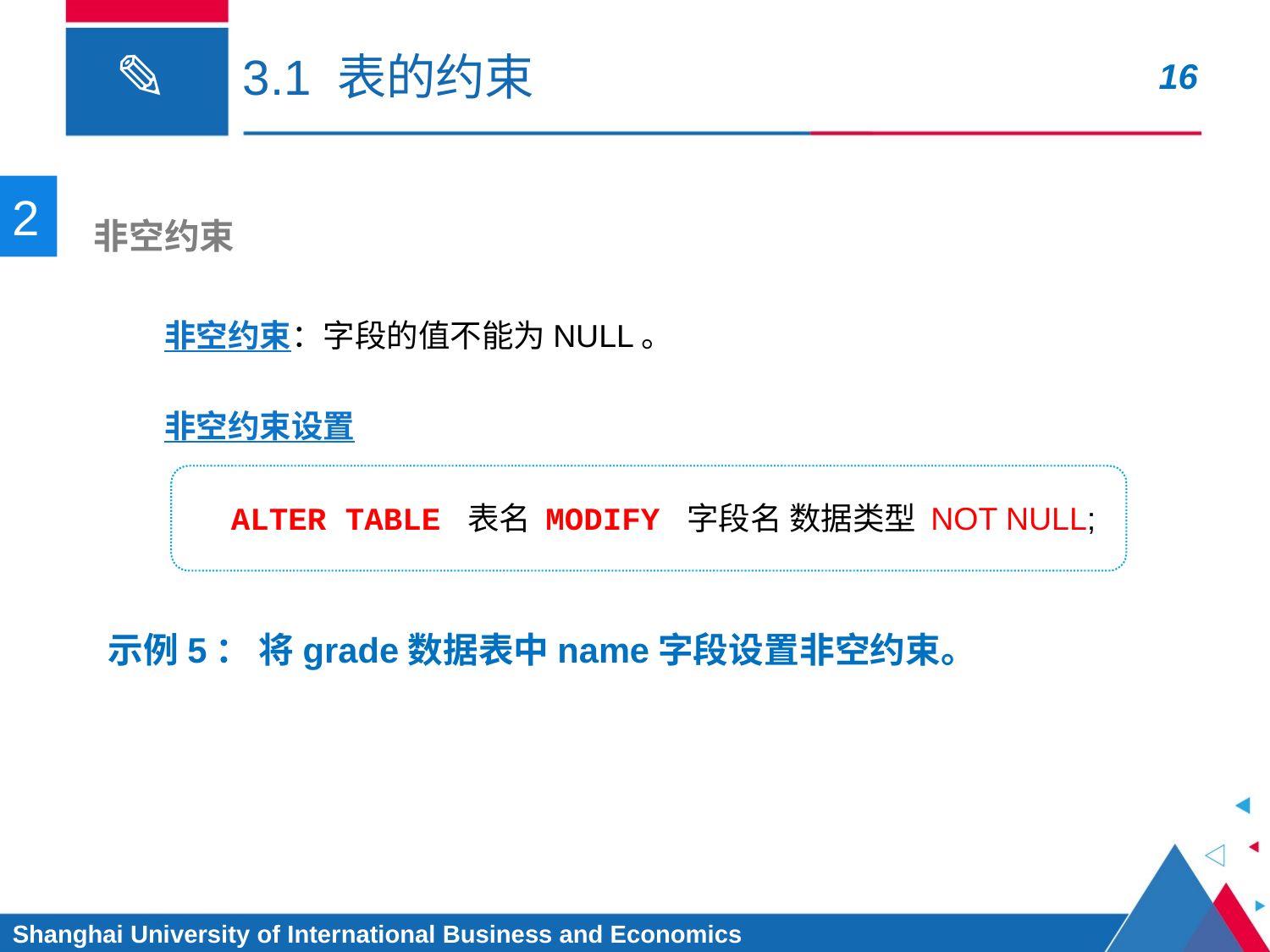

# 3.1 表的约束

2
  非空约束
非空约束：字段的值不能为NULL。
非空约束设置

ALTER TABLE 表名 MODIFY 字段名 数据类型 NOT NULL;
示例5： 将grade数据表中name字段设置非空约束。